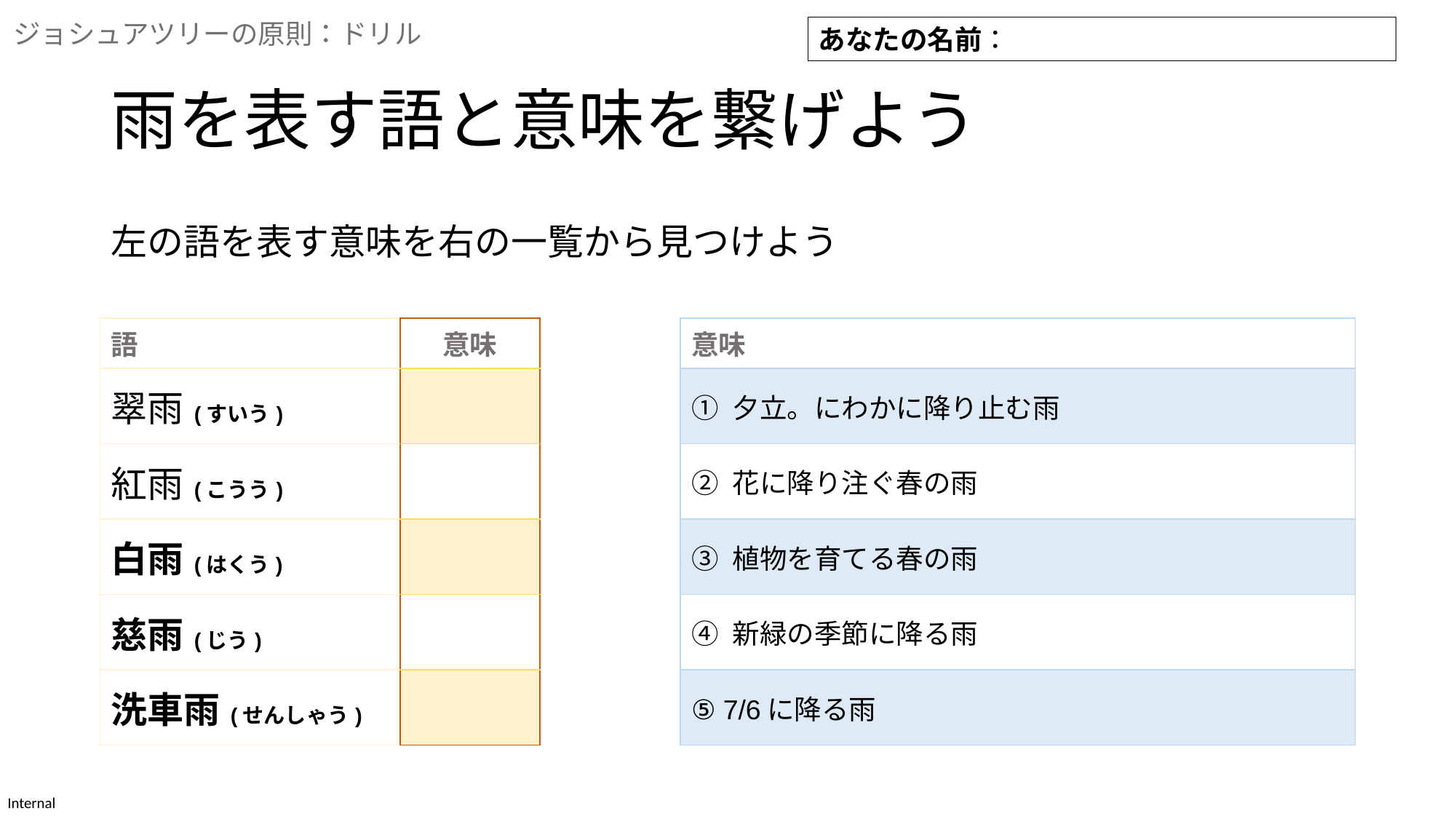

あなたの名前：
# 雨を表す語と意味を繋げよう
左の語を表す意味を右の一覧から見つけよう
| 語 | 意味 |
| --- | --- |
| 翠雨(すいう) |  |
| 紅雨(こうう) |  |
| 白雨(はくう) |  |
| 慈雨(じう) |  |
| 洗車雨(せんしゃう) |  |
| 意味 |
| --- |
| ① 夕立。にわかに降り止む雨 |
| ② 花に降り注ぐ春の雨 |
| ③ 植物を育てる春の雨 |
| ④ 新緑の季節に降る雨 |
| ⑤ 7/6に降る雨 |